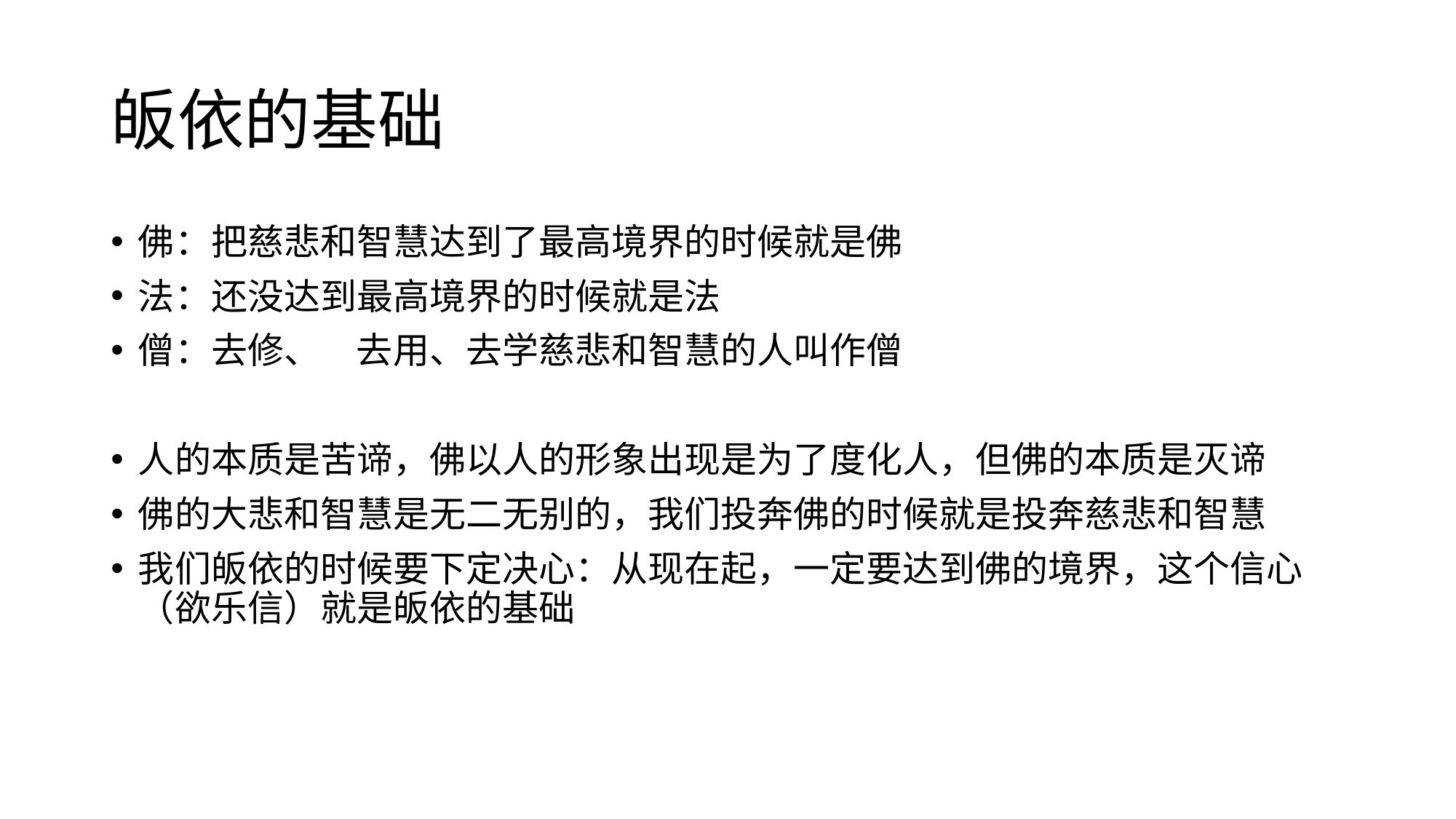

# 皈依的基础
佛：把慈悲和智慧达到了最高境界的时候就是佛
法：还没达到最高境界的时候就是法
僧：去修、	去用、去学慈悲和智慧的人叫作僧

人的本质是苦谛，佛以人的形象出现是为了度化人，但佛的本质是灭谛
佛的大悲和智慧是无二无别的，我们投奔佛的时候就是投奔慈悲和智慧
我们皈依的时候要下定决心：从现在起，一定要达到佛的境界，这个信心（欲乐信）就是皈依的基础